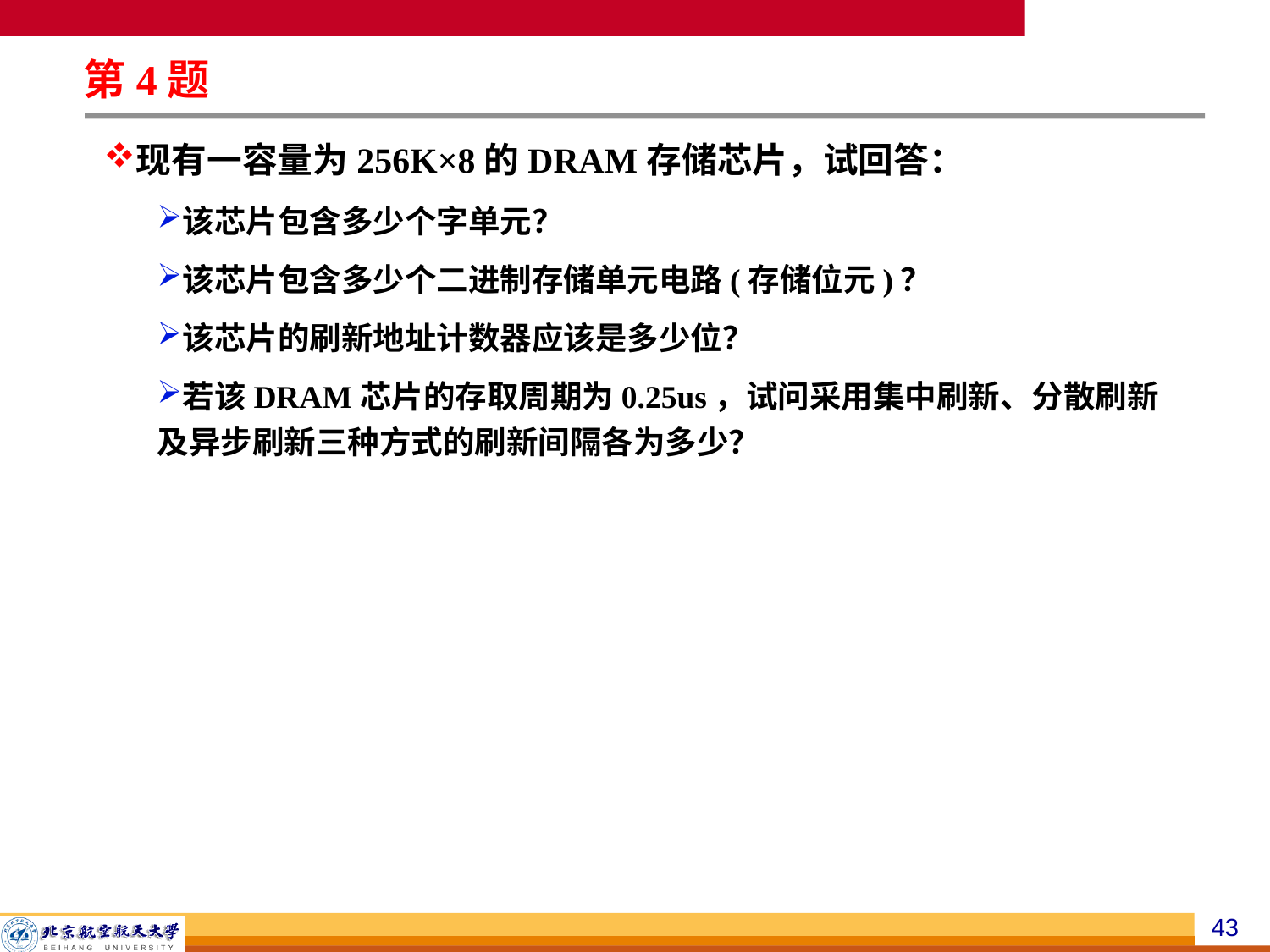

第4题
现有一容量为256K×8的DRAM存储芯片，试回答：
该芯片包含多少个字单元？
该芯片包含多少个二进制存储单元电路(存储位元)？
该芯片的刷新地址计数器应该是多少位？
若该DRAM芯片的存取周期为0.25us，试问采用集中刷新、分散刷新及异步刷新三种方式的刷新间隔各为多少？